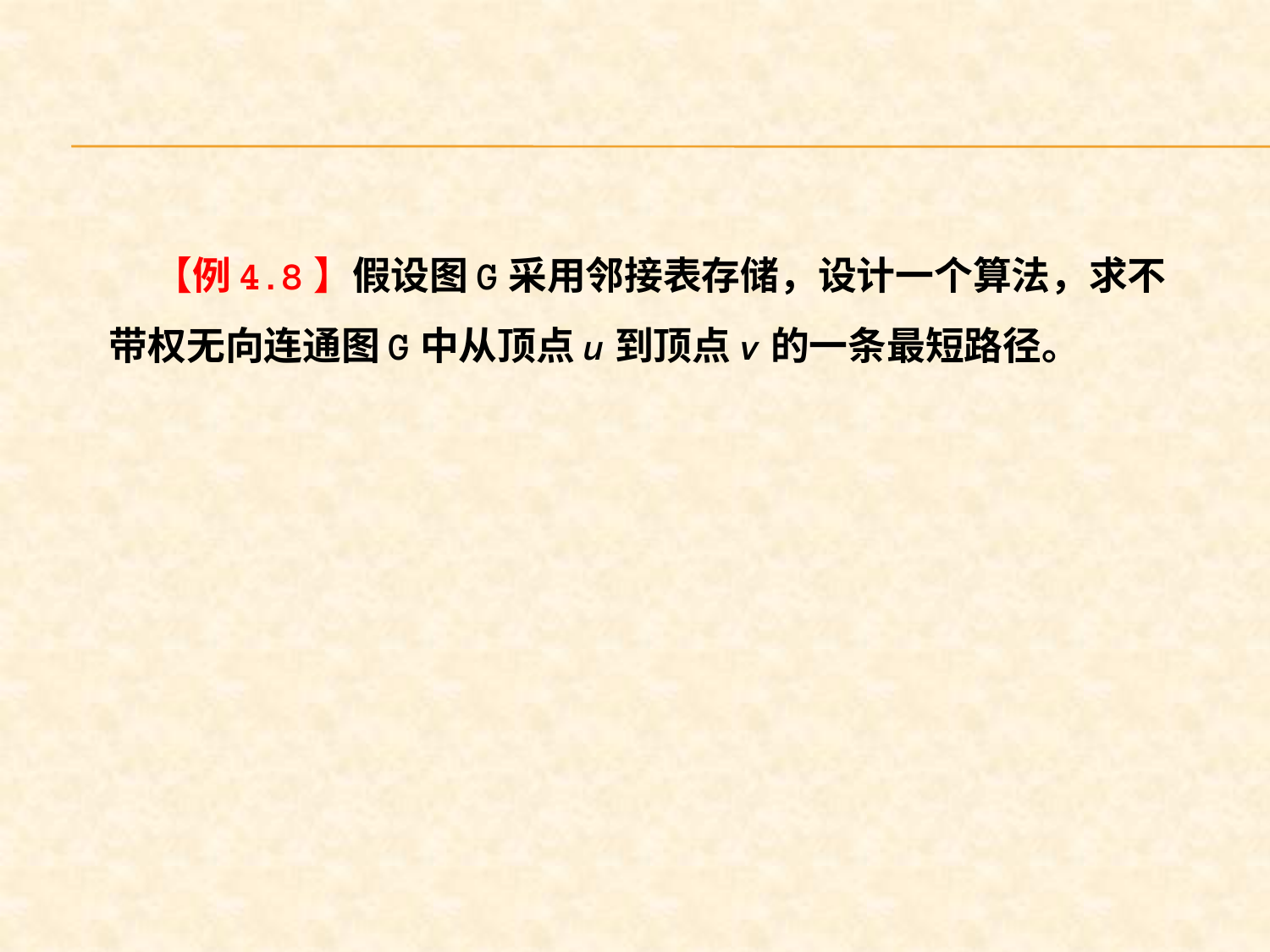

【例4.8】假设图G采用邻接表存储，设计一个算法，求不带权无向连通图G中从顶点u到顶点v的一条最短路径。